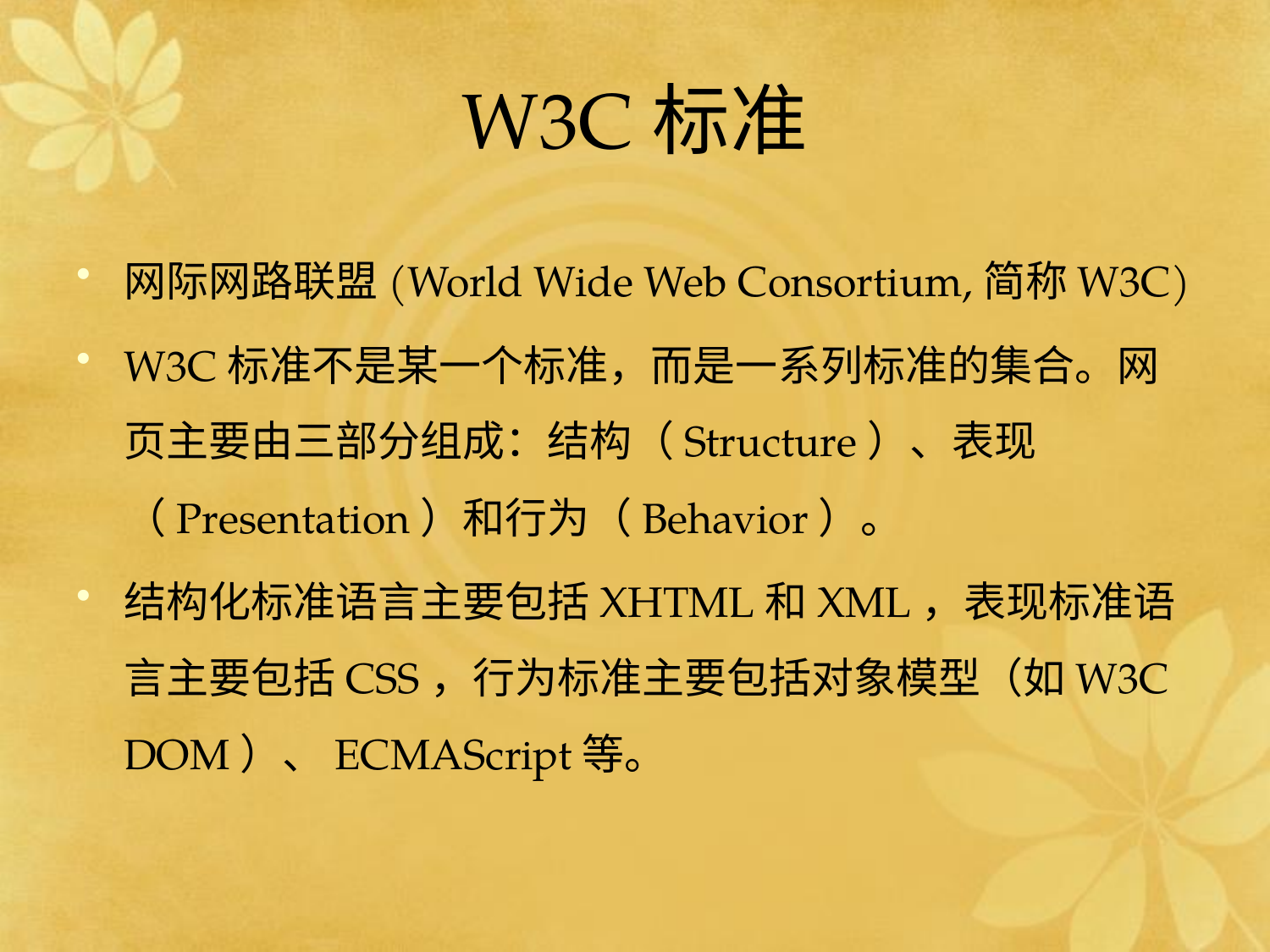

# W3C标准
网际网路联盟(World Wide Web Consortium,简称W3C)
W3C标准不是某一个标准，而是一系列标准的集合。网页主要由三部分组成：结构（Structure）、表现（Presentation）和行为（Behavior）。
结构化标准语言主要包括XHTML和XML，表现标准语言主要包括CSS，行为标准主要包括对象模型（如W3C DOM）、ECMAScript等。